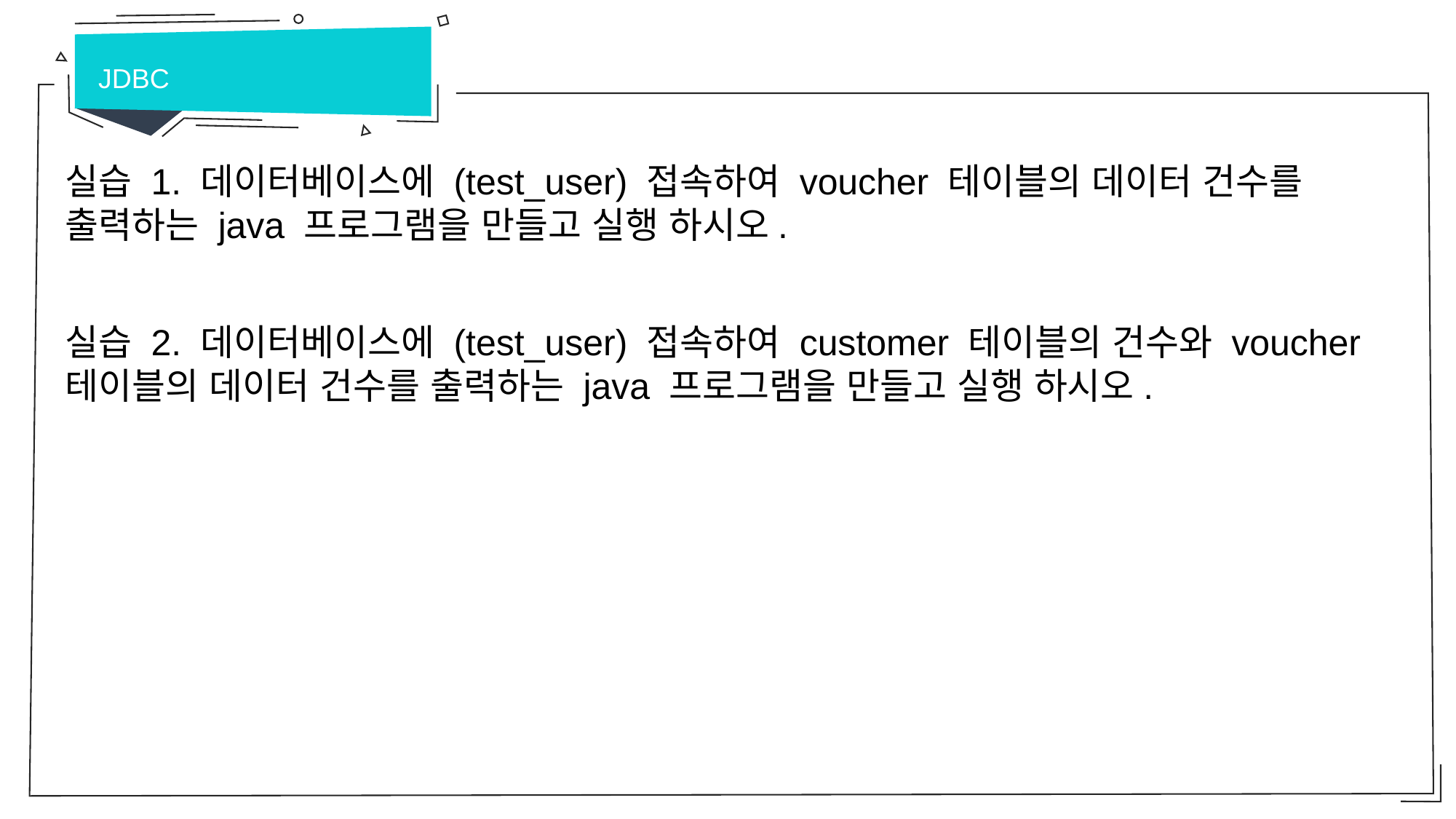

JDBC
실습 1. 데이터베이스에 (test_user) 접속하여 voucher 테이블의 데이터 건수를 출력하는 java 프로그램을 만들고 실행 하시오.

실습 2. 데이터베이스에 (test_user) 접속하여 customer 테이블의 건수와 voucher 테이블의 데이터 건수를 출력하는 java 프로그램을 만들고 실행 하시오.